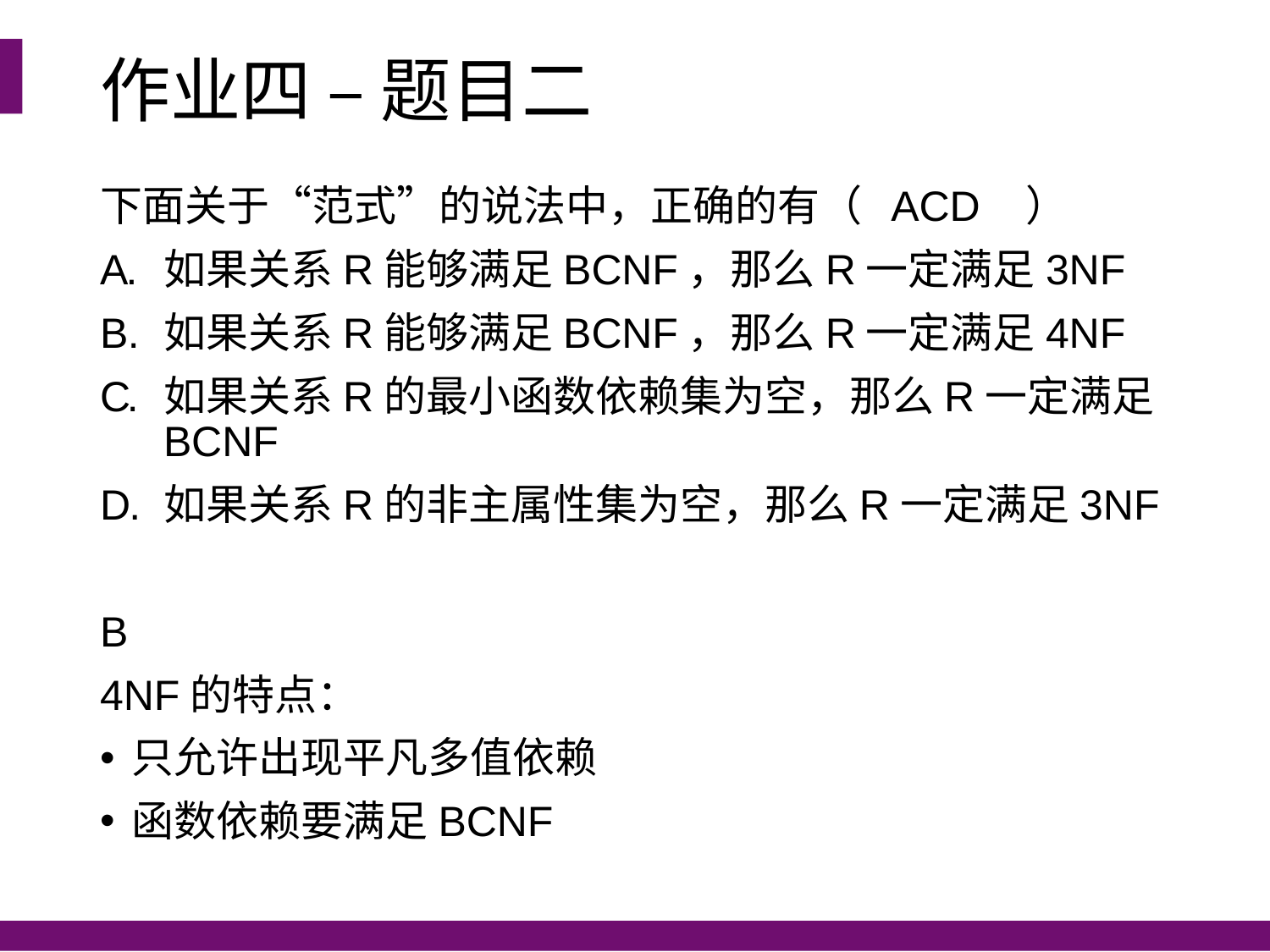

# 作业四 – 题目二
下面关于“范式”的说法中，正确的有（  ACD   ）
如果关系R能够满足BCNF，那么R一定满足3NF
如果关系R能够满足BCNF，那么R一定满足4NF
如果关系R的最小函数依赖集为空，那么R一定满足BCNF
如果关系R的非主属性集为空，那么R一定满足3NF

B
4NF的特点：
只允许出现平凡多值依赖
函数依赖要满足BCNF
22